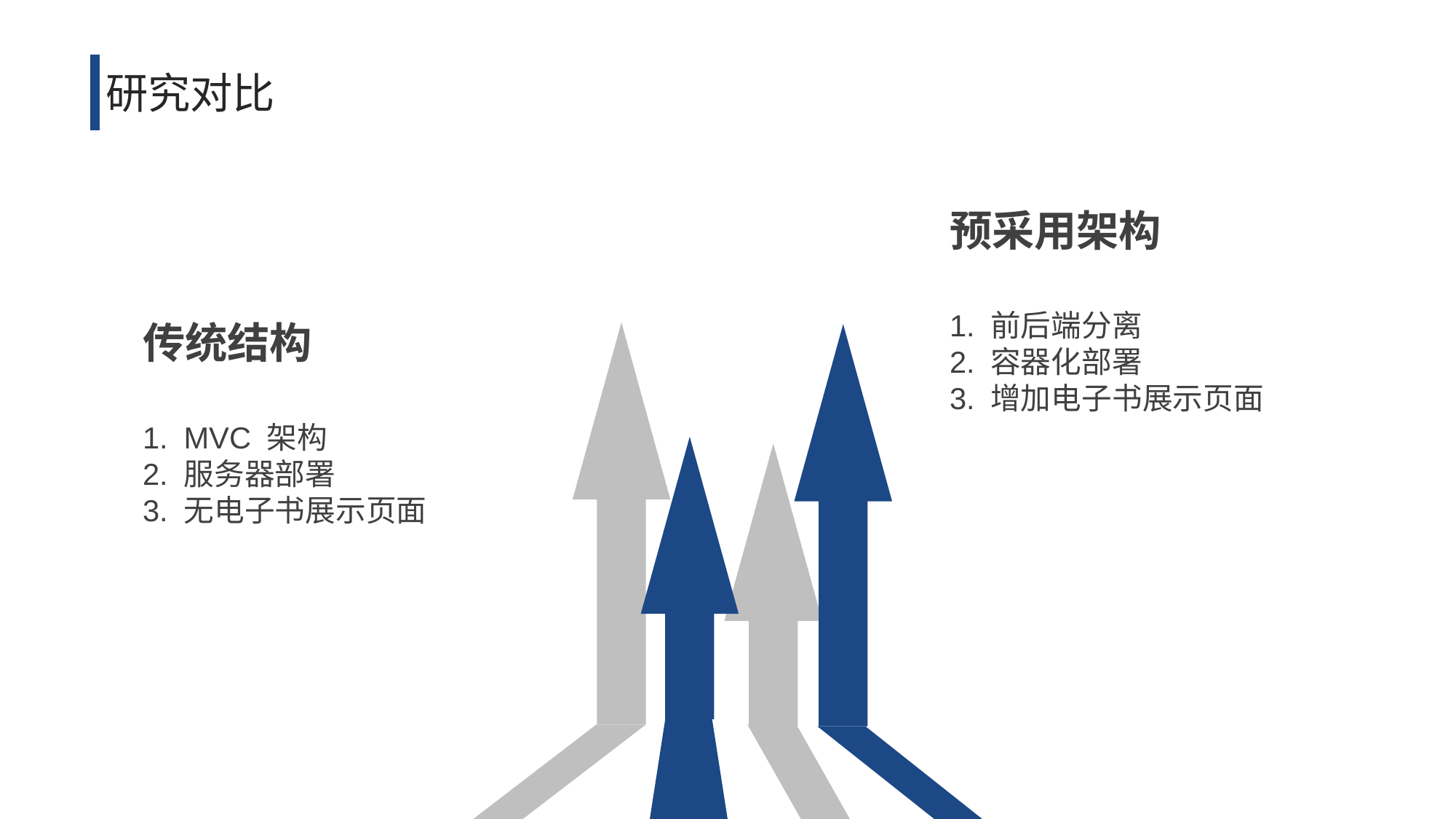

研究对比
预采用架构

前后端分离
容器化部署
增加电子书展示页面
传统结构

MVC 架构
服务器部署
无电子书展示页面